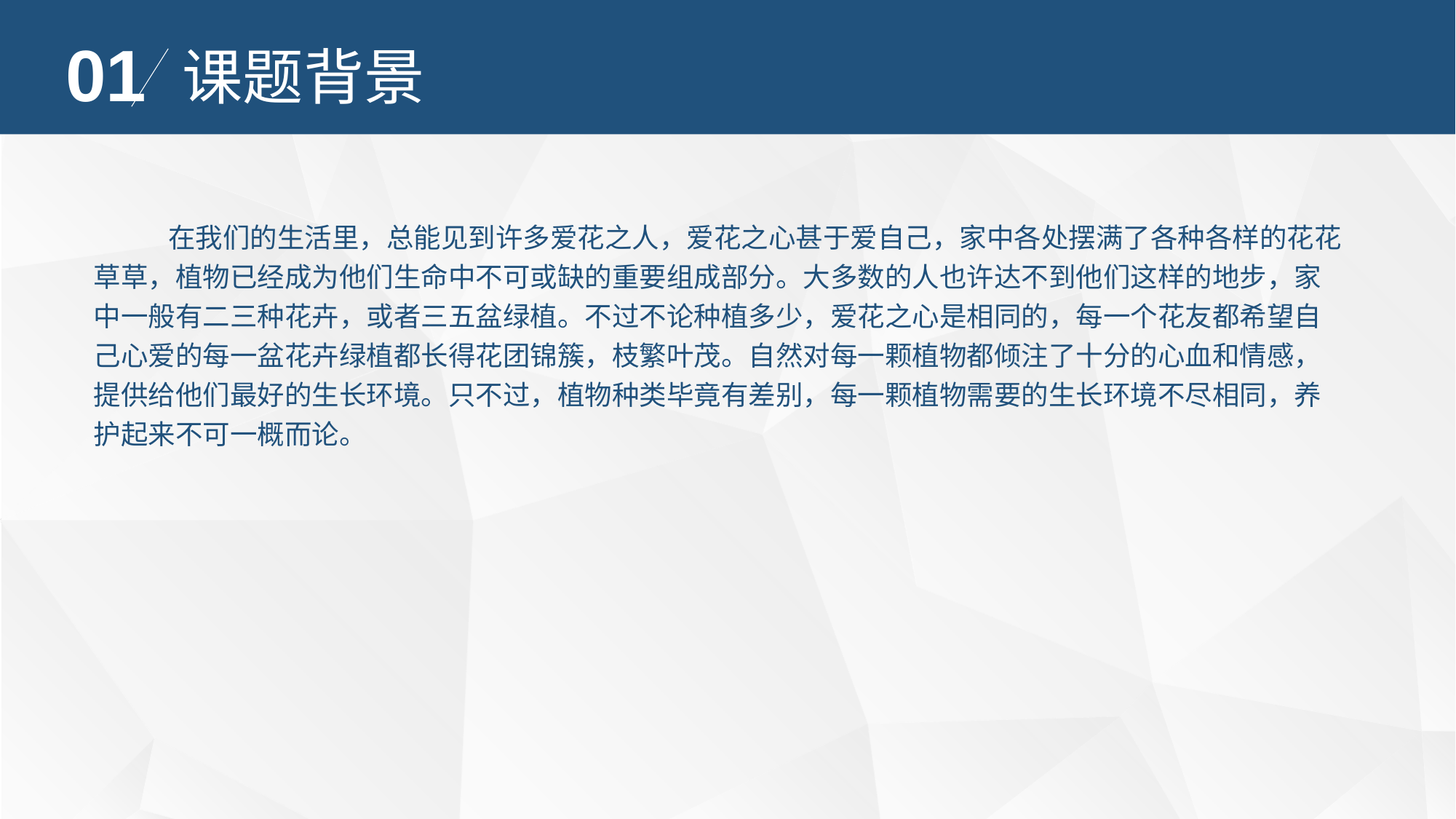

01
课题背景
           在我们的生活里，总能见到许多爱花之人，爱花之心甚于爱自己，家中各处摆满了各种各样的花花草草，植物已经成为他们生命中不可或缺的重要组成部分。大多数的人也许达不到他们这样的地步，家中一般有二三种花卉，或者三五盆绿植。不过不论种植多少，爱花之心是相同的，每一个花友都希望自己心爱的每一盆花卉绿植都长得花团锦簇，枝繁叶茂。自然对每一颗植物都倾注了十分的心血和情感，提供给他们最好的生长环境。只不过，植物种类毕竟有差别，每一颗植物需要的生长环境不尽相同，养护起来不可一概而论。